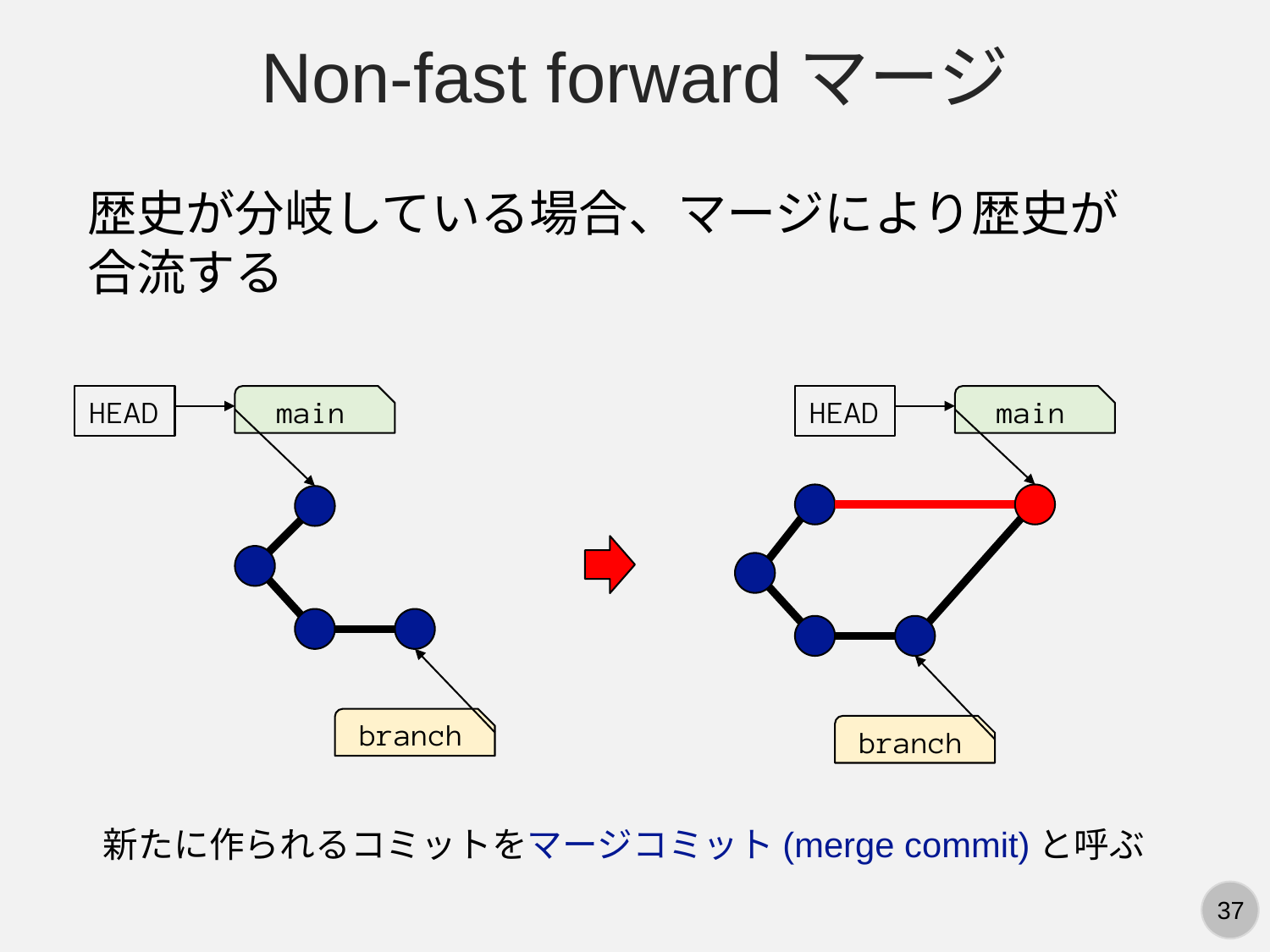

Non-fast forwardマージ
歴史が分岐している場合、マージにより歴史が
合流する
HEAD
main
HEAD
main

branch
branch
新たに作られるコミットをマージコミット(merge commit)と呼ぶ